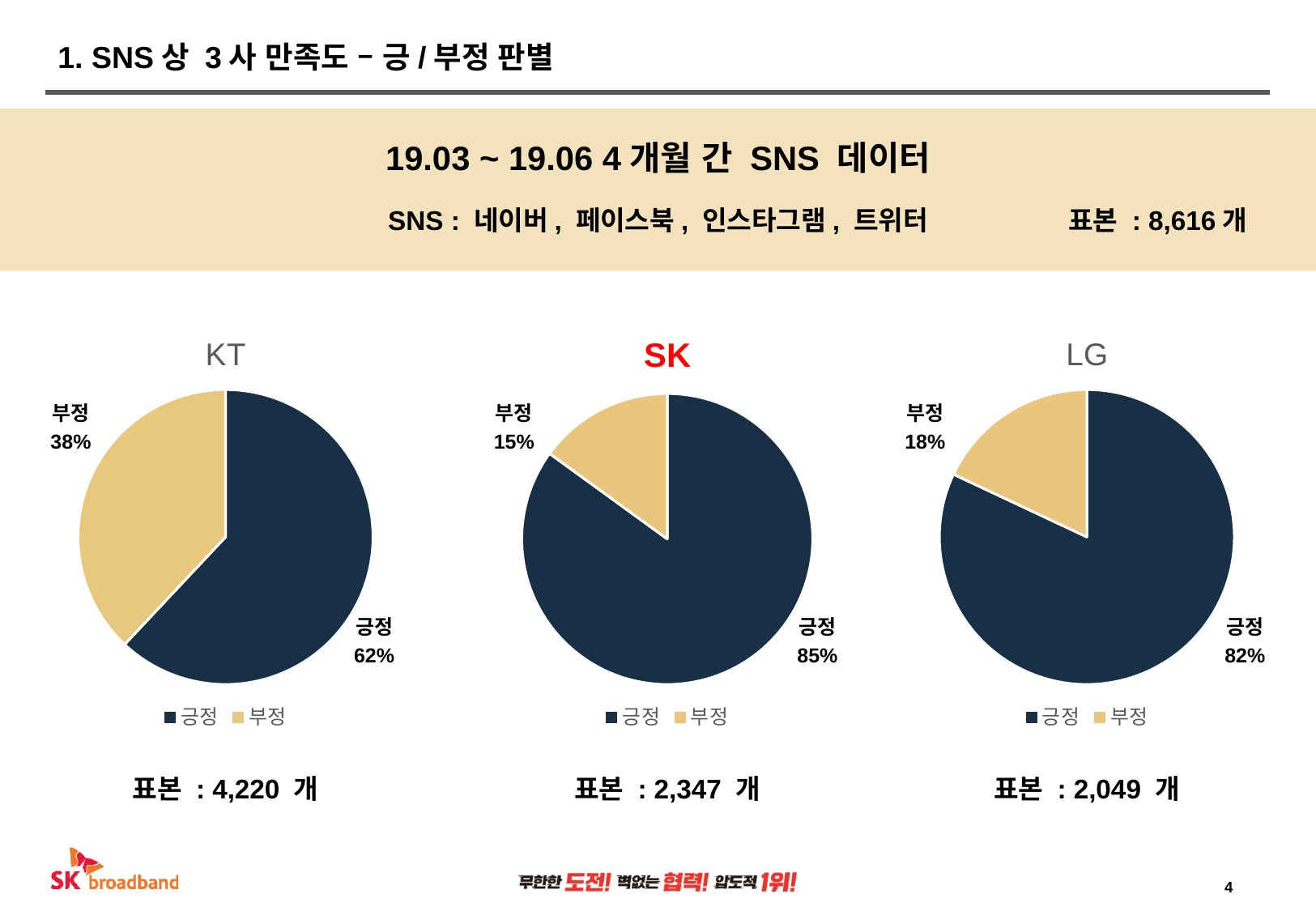

# 1. SNS상 3사 만족도 – 긍/부정 판별

19.03 ~ 19.06 4개월 간 SNS 데이터
SNS : 네이버, 페이스북, 인스타그램, 트위터
표본 : 8,616개

### Chart:

| Category | KT |
|---|---|
| 긍정 | 62.0 |
| 부정 | 38.0 |

### Chart:

| Category | SK |
|---|---|
| 긍정 | 85.0 |
| 부정 | 15.0 |

### Chart:

| Category | LG |
|---|---|
| 긍정 | 82.0 |
| 부정 | 18.0 |
부정
38%
부정
15%
부정
18%
긍정
62%
긍정
82%
긍정
85%
표본 : 2,049 개
표본 : 2,347 개
표본 : 4,220 개